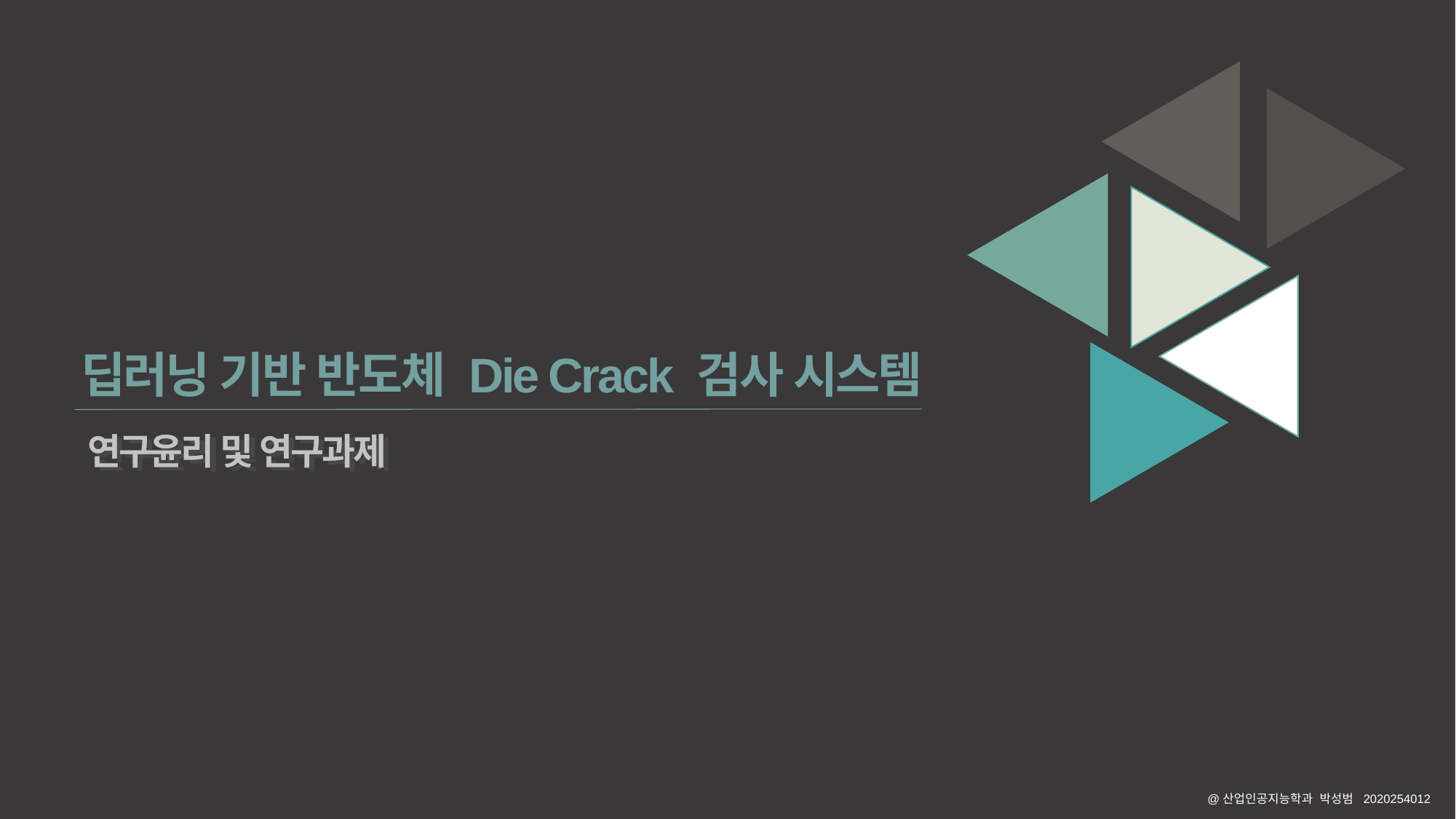

딥러닝 기반 반도체 Die Crack 검사 시스템
연구윤리 및 연구과제
연구윤리 및 연구과제
@산업인공지능학과  박성범  2020254012